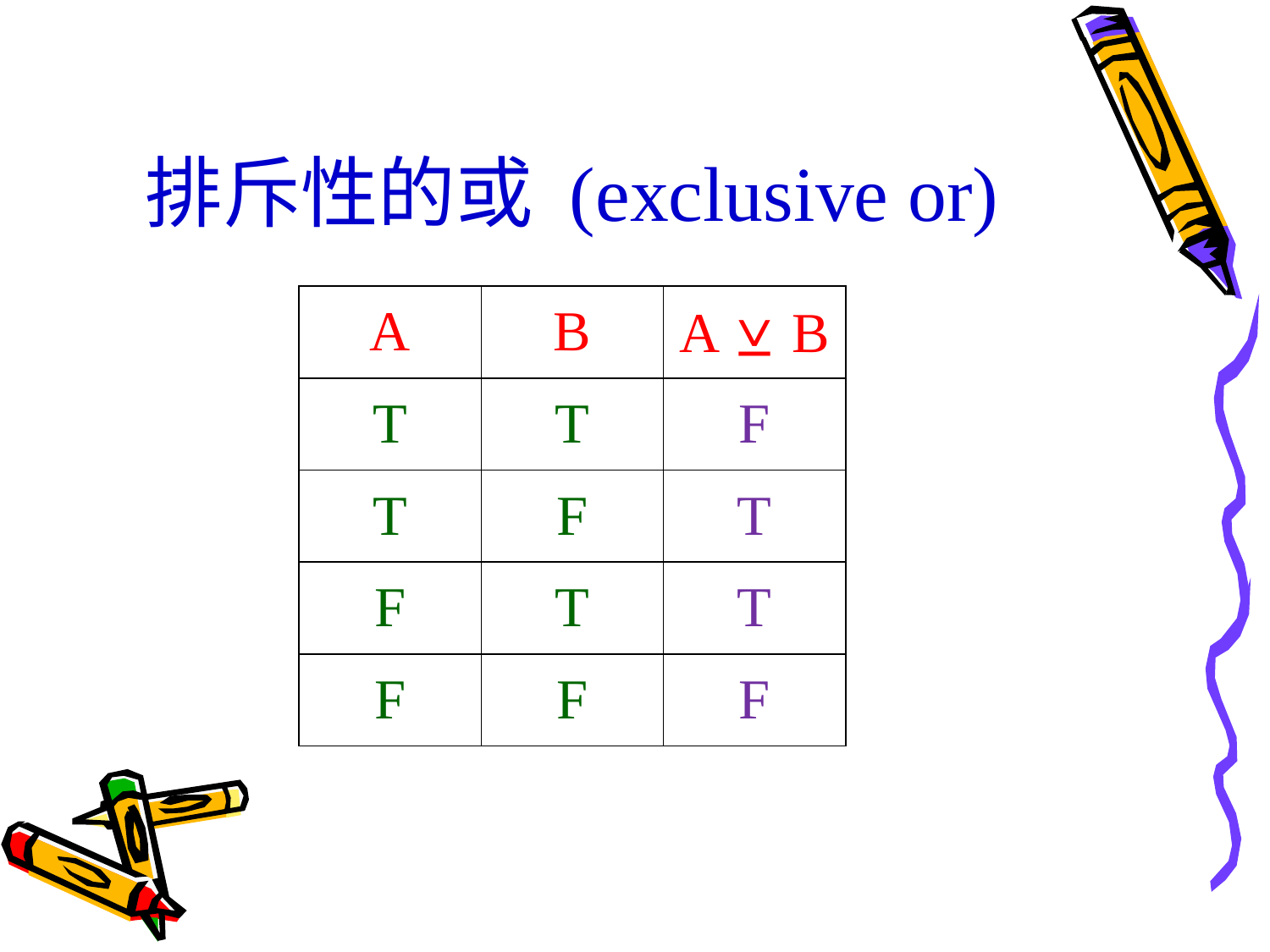

# 排斥性的或 (exclusive or)
| A | B | A ⊻ B |
| --- | --- | --- |
| T | T | F |
| T | F | T |
| F | T | T |
| F | F | F |